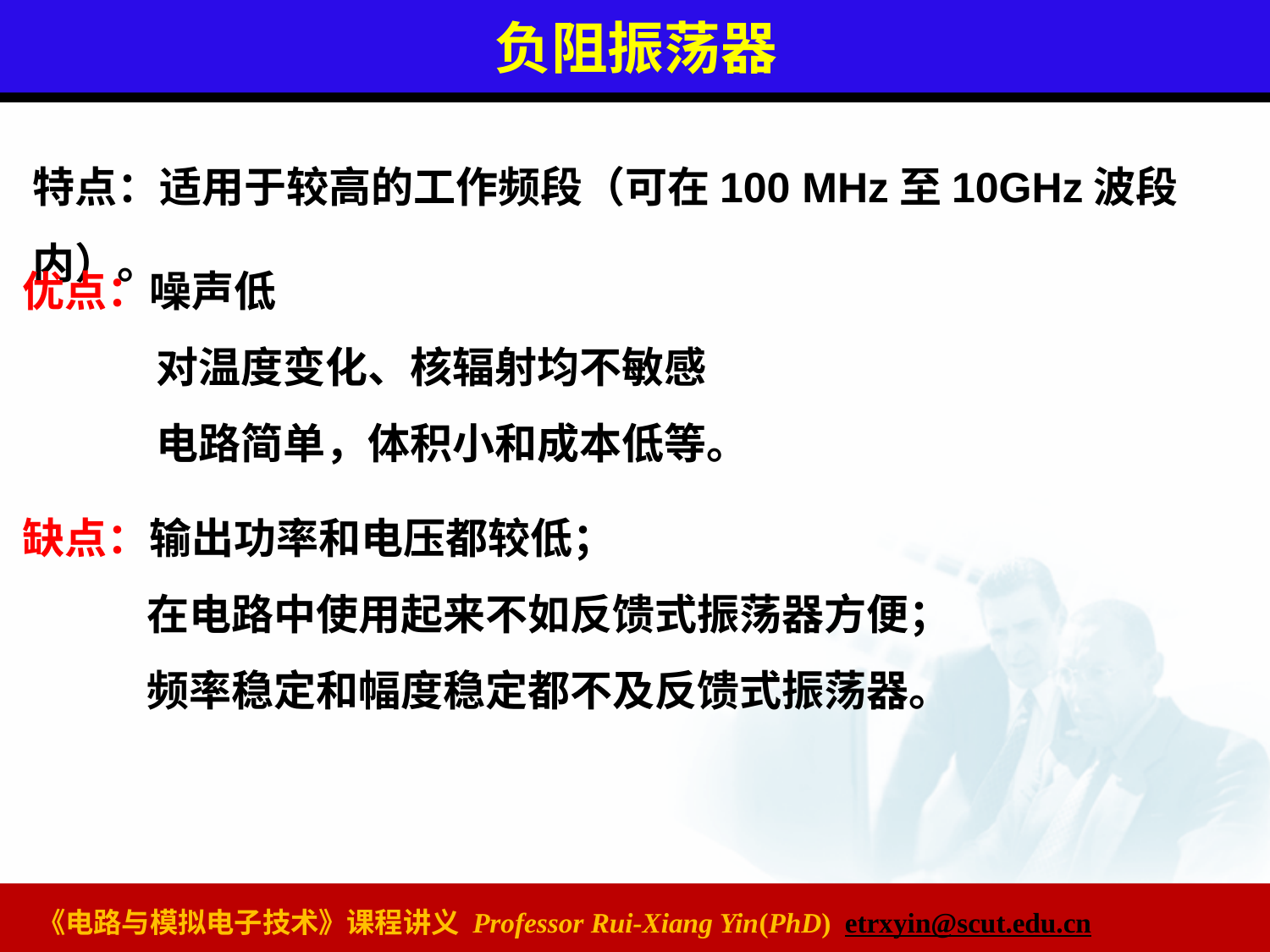

负阻振荡器
特点：适用于较高的工作频段（可在100 MHz至10GHz波段内）。
优点：噪声低
             对温度变化、核辐射均不敏感
             电路简单，体积小和成本低等。
缺点：输出功率和电压都较低；
            在电路中使用起来不如反馈式振荡器方便；
            频率稳定和幅度稳定都不及反馈式振荡器。